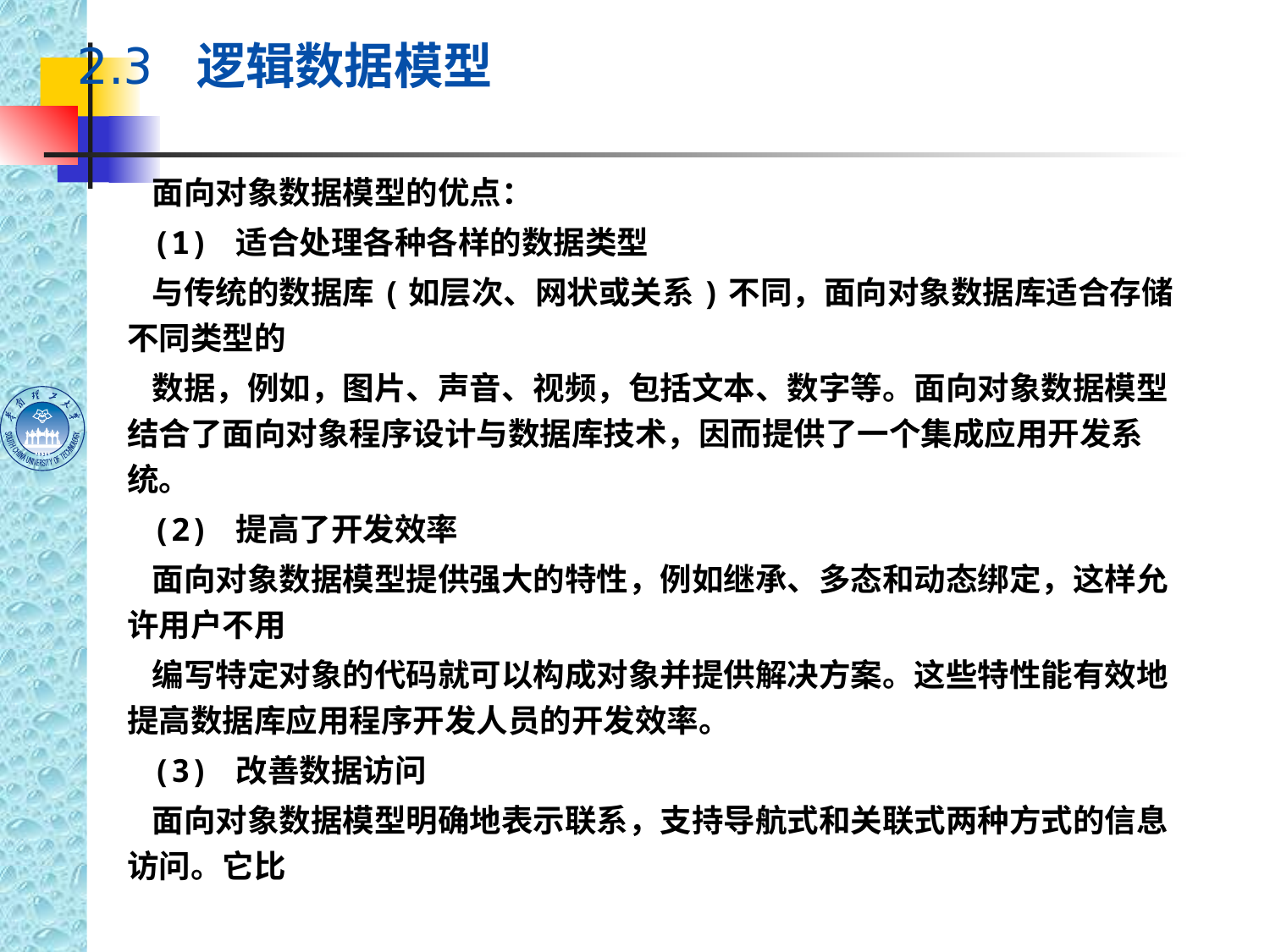

#
2.3  逻辑数据模型
面向对象数据模型的优点：
(1) 适合处理各种各样的数据类型
与传统的数据库(如层次、网状或关系)不同，面向对象数据库适合存储不同类型的
数据，例如，图片、声音、视频，包括文本、数字等。面向对象数据模型结合了面向对象程序设计与数据库技术，因而提供了一个集成应用开发系统。
(2) 提高了开发效率
面向对象数据模型提供强大的特性，例如继承、多态和动态绑定，这样允许用户不用
编写特定对象的代码就可以构成对象并提供解决方案。这些特性能有效地提高数据库应用程序开发人员的开发效率。
(3) 改善数据访问
面向对象数据模型明确地表示联系，支持导航式和关联式两种方式的信息访问。它比